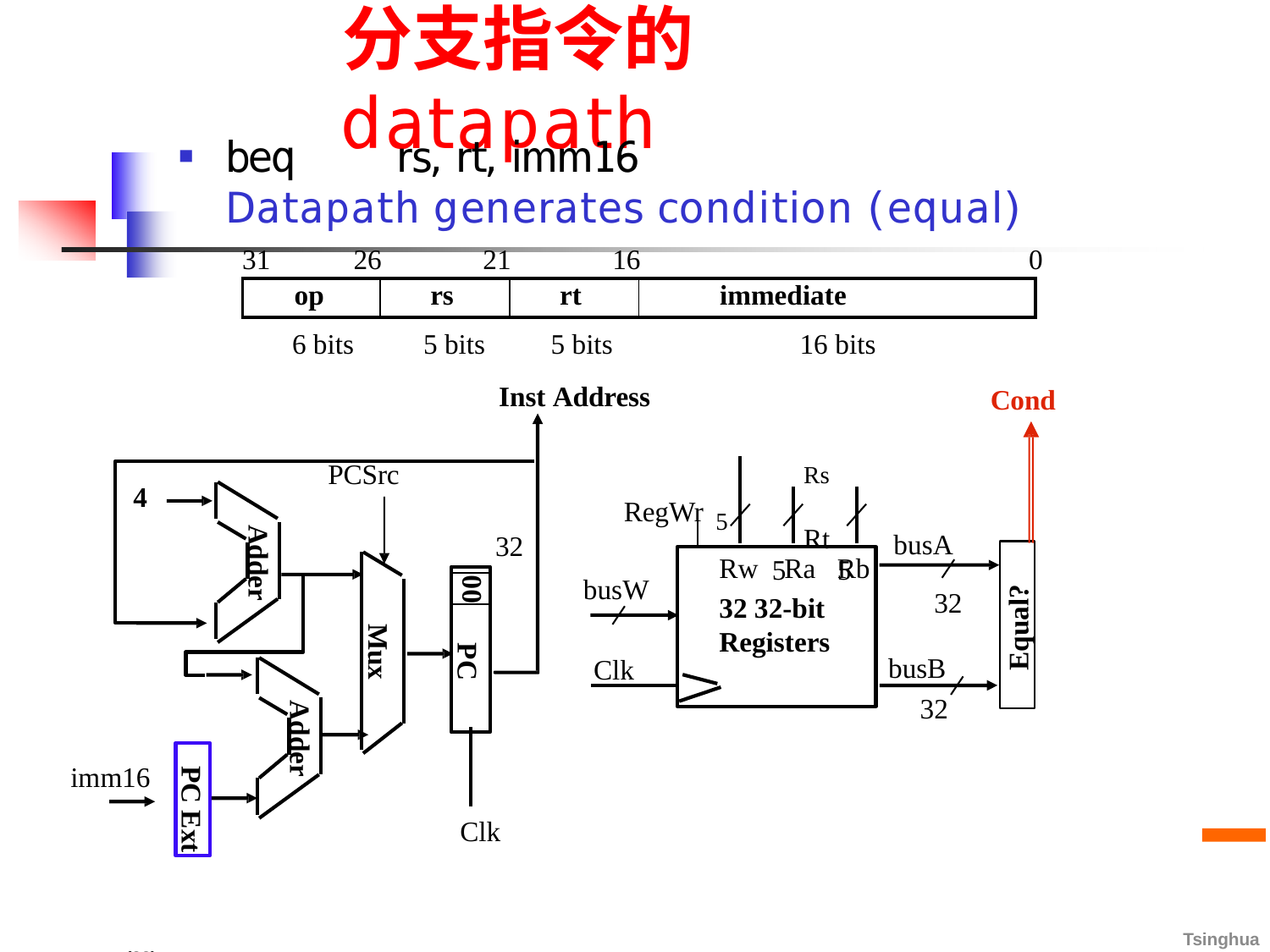

# 分支指令的datapath
beq	rs, rt, imm16
Datapath generates condition (equal)

31	26	21	16
0
| op | rs | rt | immediate |
| --- | --- | --- | --- |
5 bits
Inst Address
6 bits	5 bits
16 bits
Cond

PCSrc
Rs	Rt
5	5

4
RegWr 5

Adder
busA
32
Equal?

Rw	Ra	Rb

busW

00

32
32 32-bit  Registers

Mux
PC

busB
32
Clk

Adder

PC Ext

imm16

Clk
CS61C L221
Performance © UC  Regents
计算机原理 L09 Single Cycle 1 (22)

Tsinghua